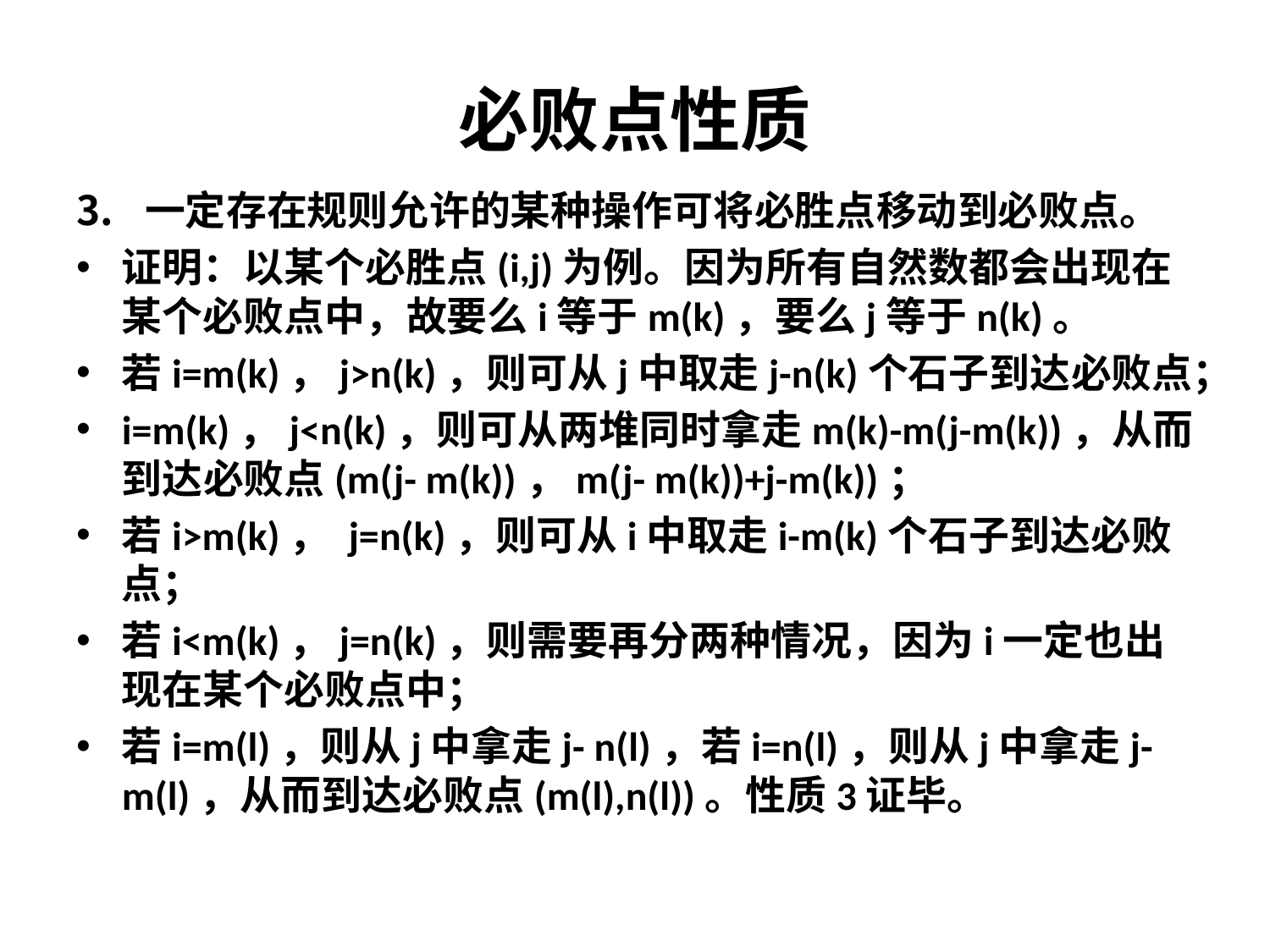

# 必败点性质
一定存在规则允许的某种操作可将必胜点移动到必败点。
证明：以某个必胜点(i,j)为例。因为所有自然数都会出现在某个必败点中，故要么i等于m(k)，要么j等于n(k)。
若i=m(k)，j>n(k)，则可从j中取走j-n(k)个石子到达必败点；
i=m(k)，j<n(k)，则可从两堆同时拿走m(k)-m(j-m(k))，从而到达必败点(m(j- m(k))，m(j- m(k))+j-m(k))；
若i>m(k)， j=n(k)，则可从i中取走i-m(k)个石子到达必败点；
若i<m(k)，j=n(k)，则需要再分两种情况，因为i一定也出现在某个必败点中；
若i=m(l)，则从j中拿走j- n(l)，若i=n(l)，则从j中拿走j-m(l)，从而到达必败点(m(l),n(l))。性质3证毕。